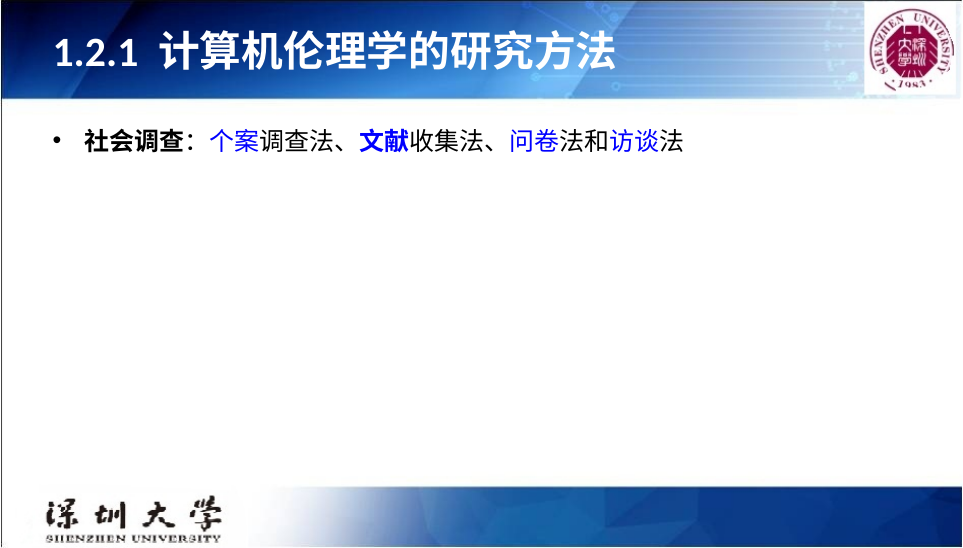

# 1.2.1 计算机伦理学的研究方法
社会调查：个案调查法、文献收集法、问卷法和访谈法
16